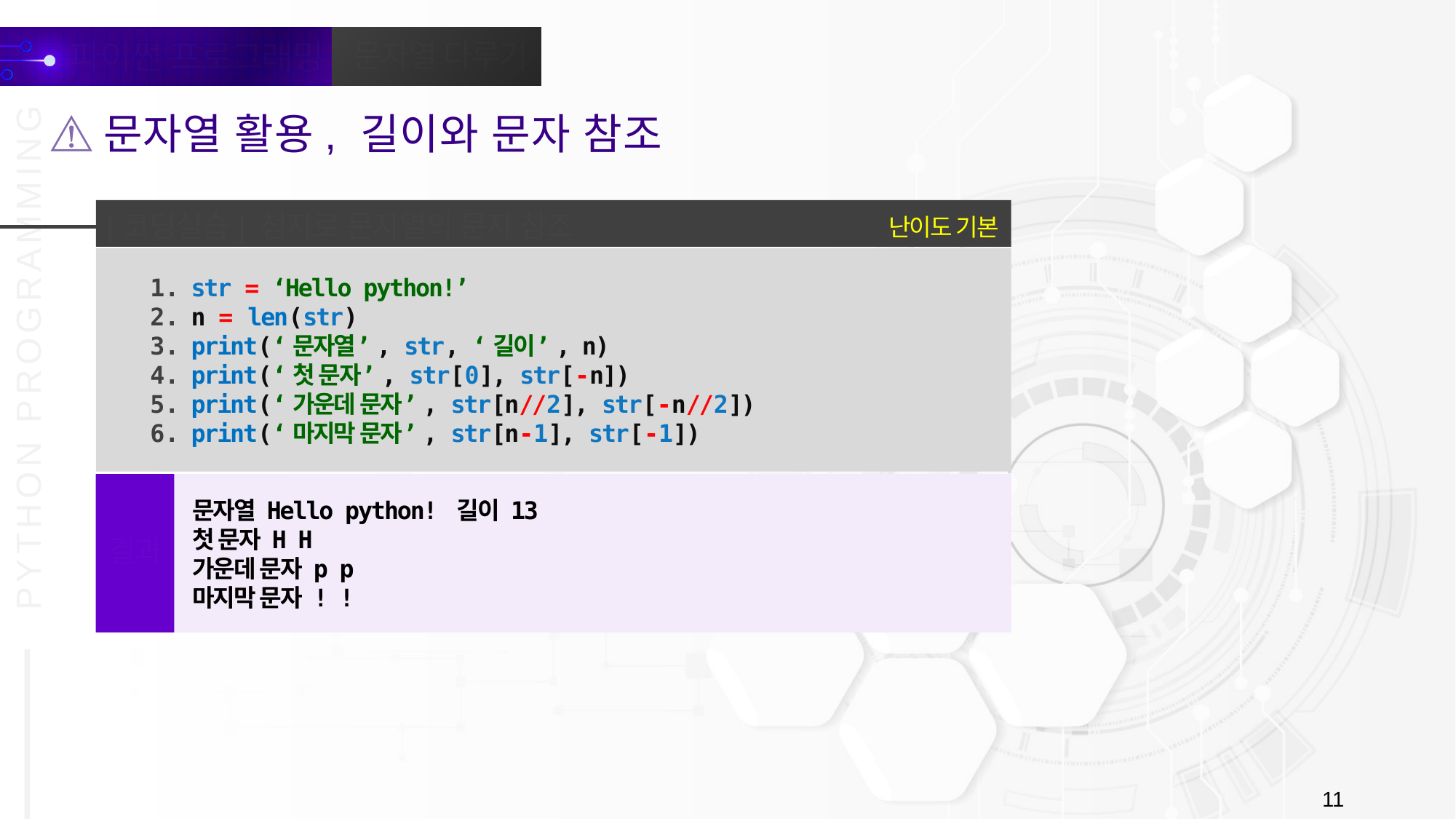

문자열 활용, 길이와 문자 참조

난이도 기본
[코딩실습] 첨자로 문자열의 문자 참조
str = ‘Hello python!’
n = len(str)
print(‘문자열’, str, ‘길이’, n)
print(‘첫 문자’, str[0], str[-n])
print(‘가운데 문자’, str[n//2], str[-n//2])
print(‘마지막 문자’, str[n-1], str[-1])
문자열 Hello python! 길이 13
첫 문자 H H
가운데 문자 p p
마지막 문자 ! !

결과
11